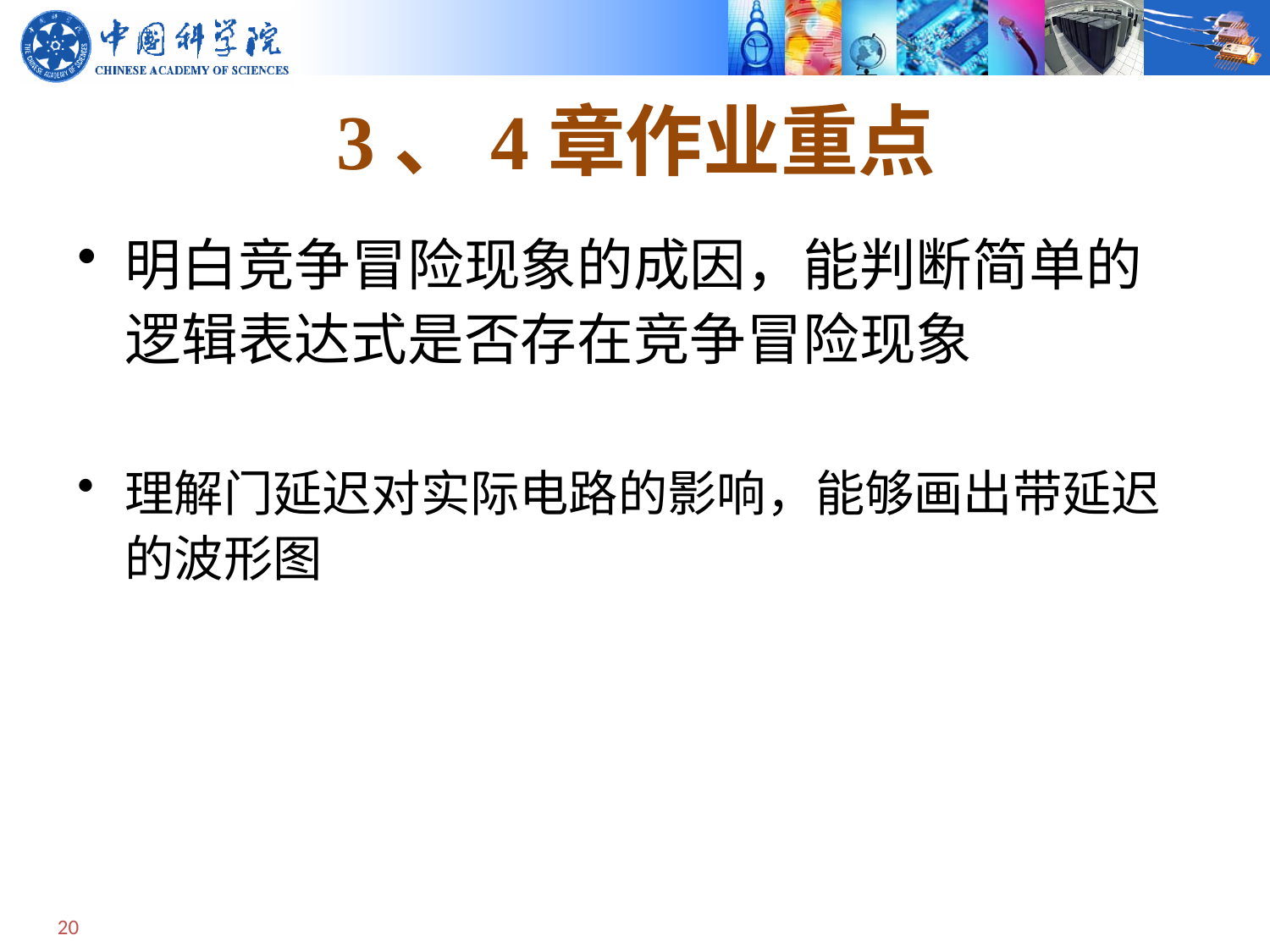

# 3、4章作业重点
明白竞争冒险现象的成因，能判断简单的逻辑表达式是否存在竞争冒险现象

理解门延迟对实际电路的影响，能够画出带延迟的波形图